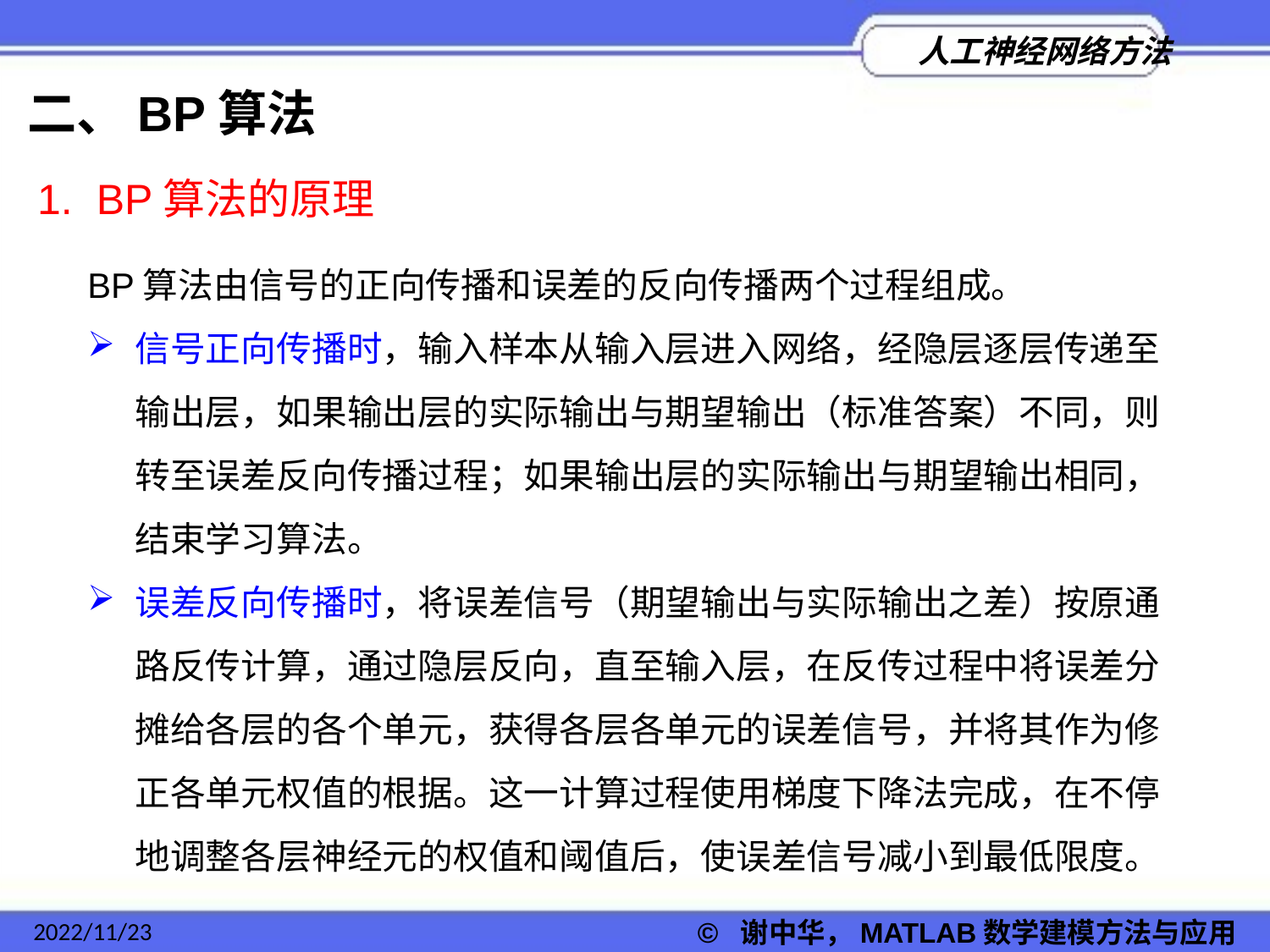

二、BP算法
1.  BP算法的原理
BP算法由信号的正向传播和误差的反向传播两个过程组成。
信号正向传播时，输入样本从输入层进入网络，经隐层逐层传递至输出层，如果输出层的实际输出与期望输出（标准答案）不同，则转至误差反向传播过程；如果输出层的实际输出与期望输出相同，结束学习算法。
误差反向传播时，将误差信号（期望输出与实际输出之差）按原通路反传计算，通过隐层反向，直至输入层，在反传过程中将误差分摊给各层的各个单元，获得各层各单元的误差信号，并将其作为修正各单元权值的根据。这一计算过程使用梯度下降法完成，在不停地调整各层神经元的权值和阈值后，使误差信号减小到最低限度。
2022/11/23
©  谢中华，MATLAB数学建模方法与应用